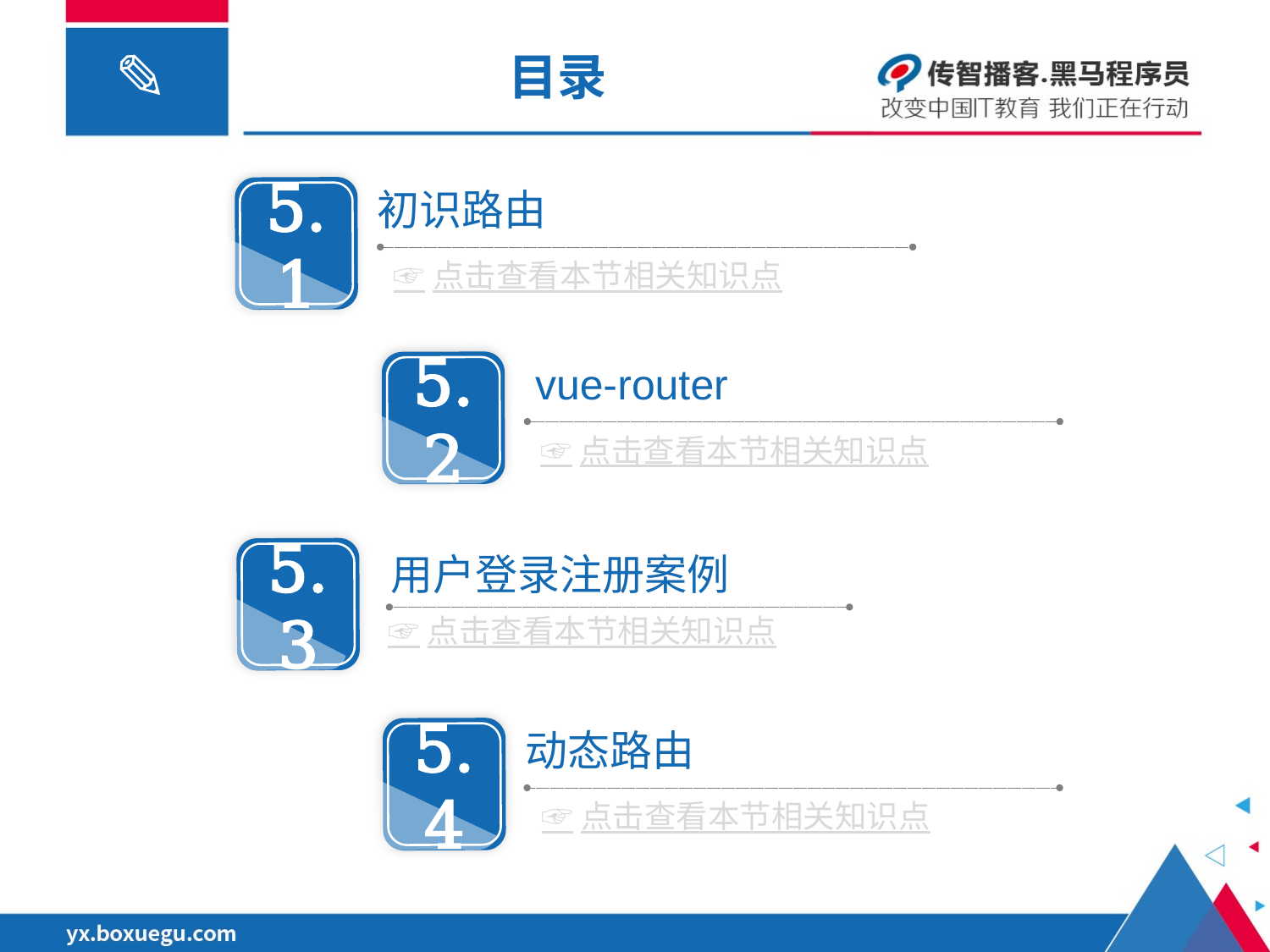

# 目录
5.1

初识路由
☞点击查看本节相关知识点
5.2

vue-router
☞点击查看本节相关知识点
5.3

用户登录注册案例
☞点击查看本节相关知识点
5.4

动态路由
☞点击查看本节相关知识点